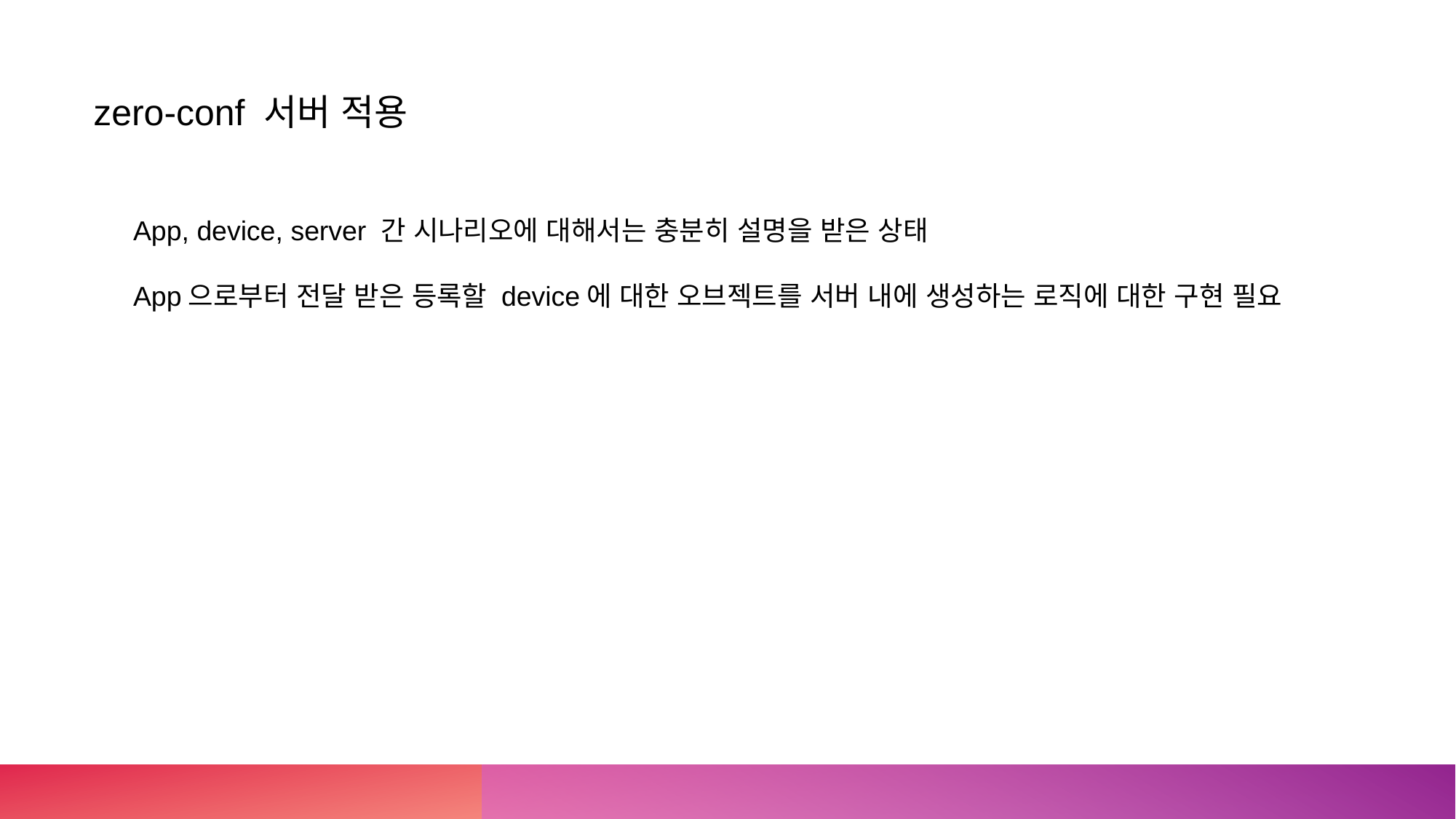

zero-conf 서버 적용
App, device, server 간 시나리오에 대해서는 충분히 설명을 받은 상태

App으로부터 전달 받은 등록할 device에 대한 오브젝트를 서버 내에 생성하는 로직에 대한 구현 필요